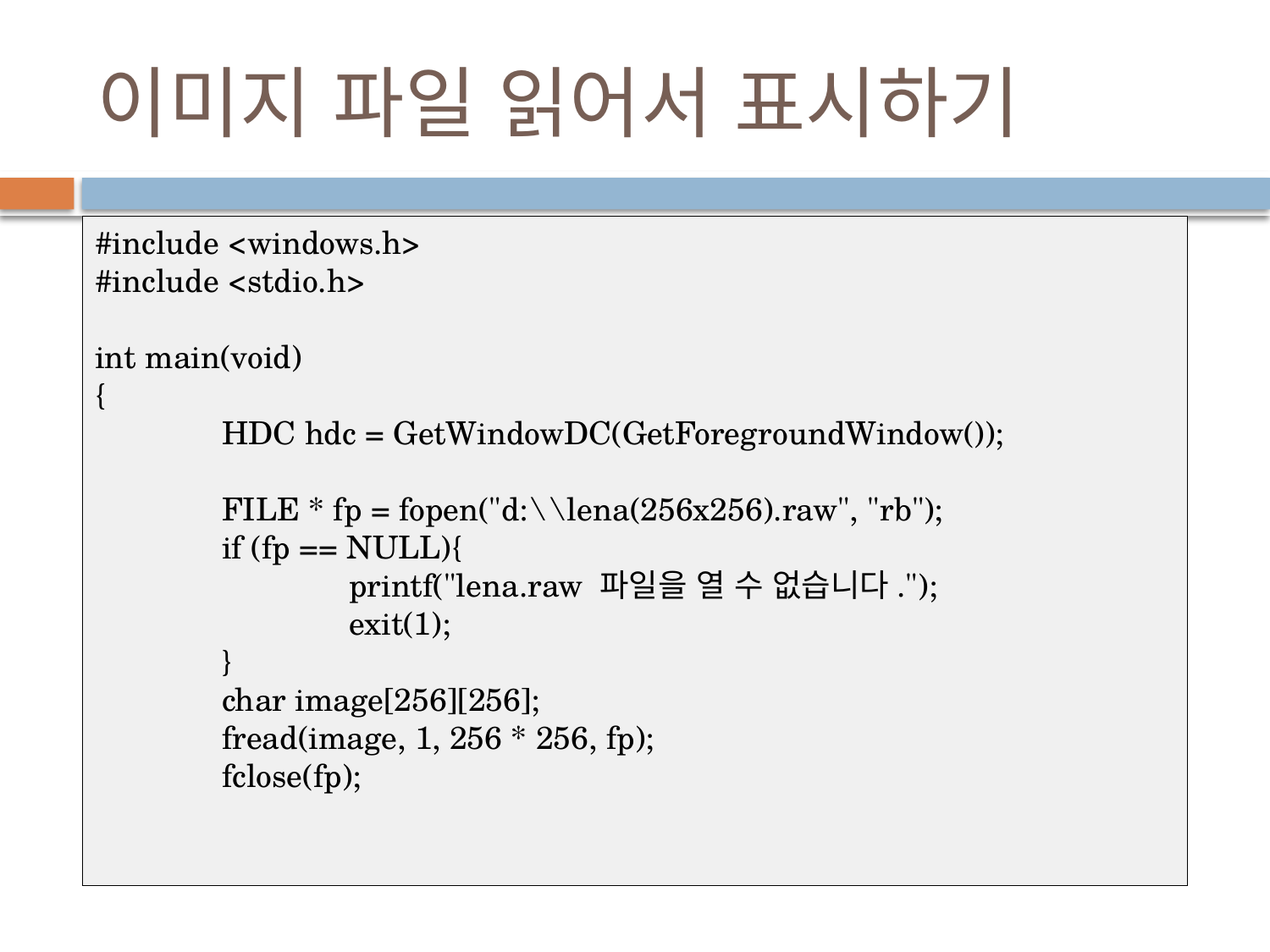

# 이미지 파일 읽어서 표시하기
#include <windows.h>
#include <stdio.h>

int main(void)
{
	HDC hdc = GetWindowDC(GetForegroundWindow());

	FILE * fp = fopen("d:\\lena(256x256).raw", "rb");
	if (fp == NULL){
		printf("lena.raw 파일을 열 수 없습니다.");
		exit(1);
	}
	char image[256][256];
	fread(image, 1, 256 * 256, fp);
	fclose(fp);